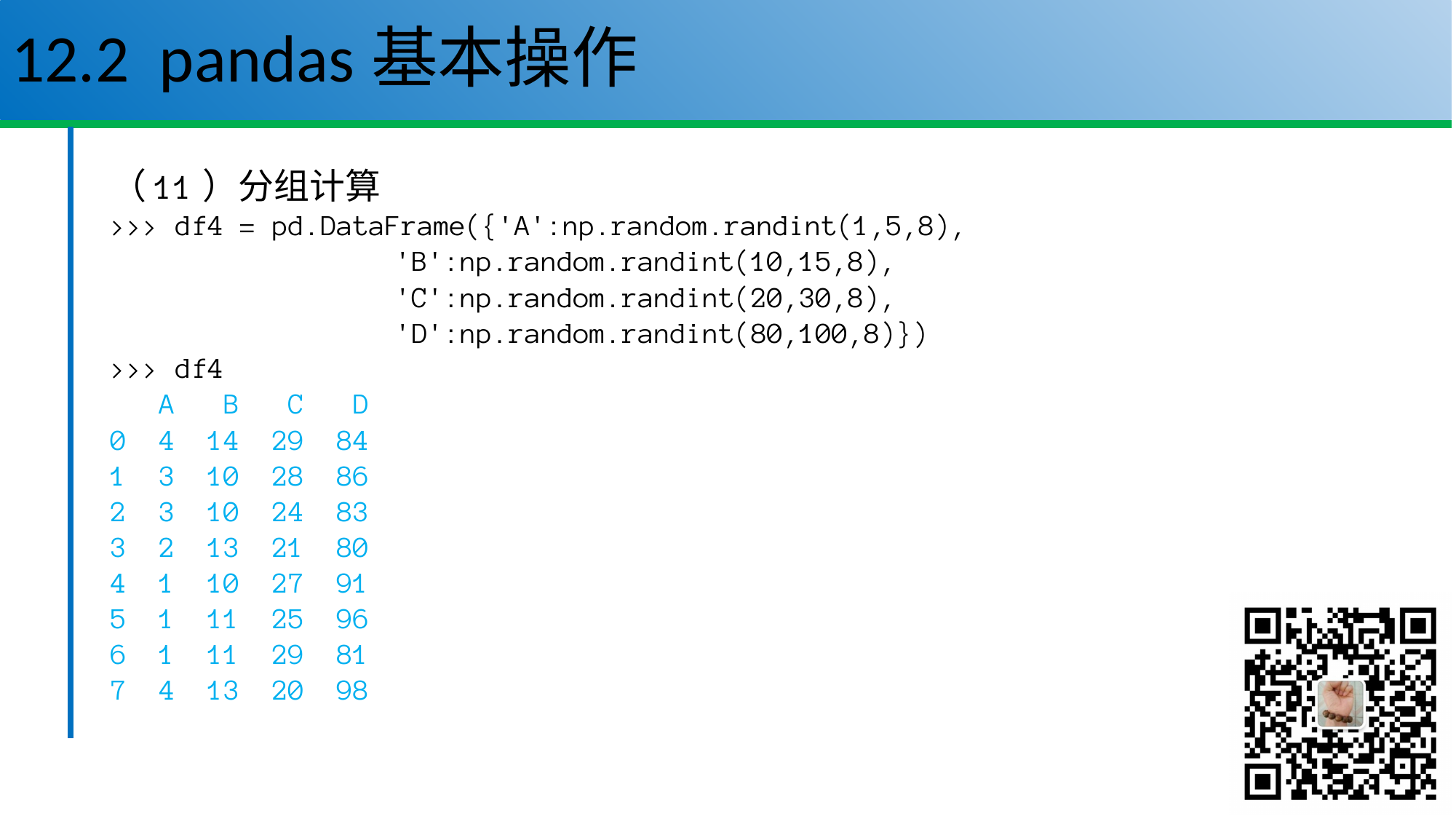

# 12.2  pandas基本操作
（11）分组计算
>>> df4 = pd.DataFrame({'A':np.random.randint(1,5,8),
		           'B':np.random.randint(10,15,8),
		           'C':np.random.randint(20,30,8),
		           'D':np.random.randint(80,100,8)})
>>> df4
   A   B   C   D
0  4  14  29  84
1  3  10  28  86
2  3  10  24  83
3  2  13  21  80
4  1  10  27  91
5  1  11  25  96
6  1  11  29  81
7  4  13  20  98
84